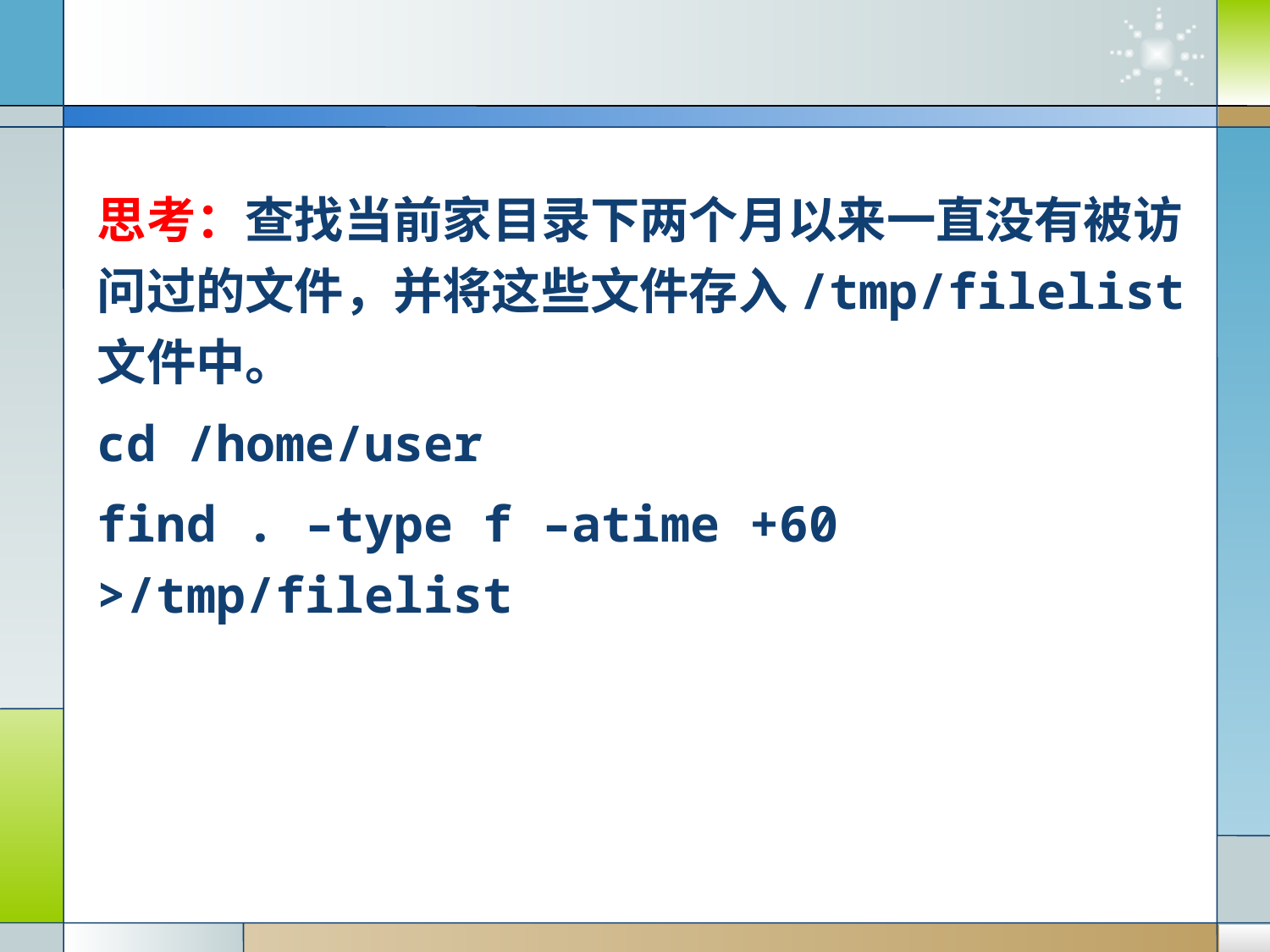

#
思考：查找当前家目录下两个月以来一直没有被访问过的文件，并将这些文件存入/tmp/filelist文件中。
cd /home/user
find . –type f –atime +60 >/tmp/filelist